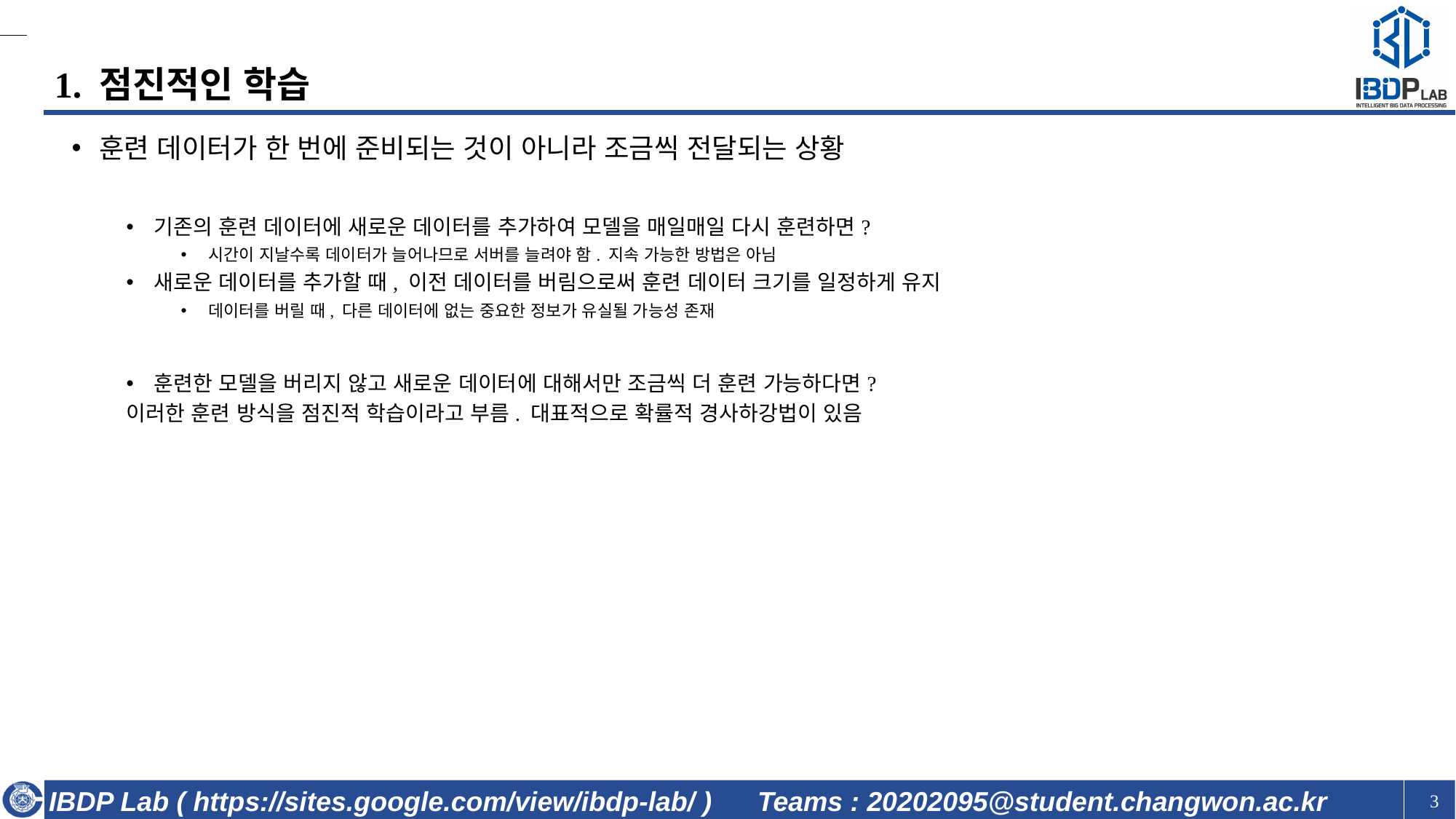

# 1. 점진적인 학습
훈련 데이터가 한 번에 준비되는 것이 아니라 조금씩 전달되는 상황

기존의 훈련 데이터에 새로운 데이터를 추가하여 모델을 매일매일 다시 훈련하면?
시간이 지날수록 데이터가 늘어나므로 서버를 늘려야 함. 지속 가능한 방법은 아님
새로운 데이터를 추가할 때, 이전 데이터를 버림으로써 훈련 데이터 크기를 일정하게 유지
데이터를 버릴 때, 다른 데이터에 없는 중요한 정보가 유실될 가능성 존재

훈련한 모델을 버리지 않고 새로운 데이터에 대해서만 조금씩 더 훈련 가능하다면?
이러한 훈련 방식을 점진적 학습이라고 부름. 대표적으로 확률적 경사하강법이 있음

3